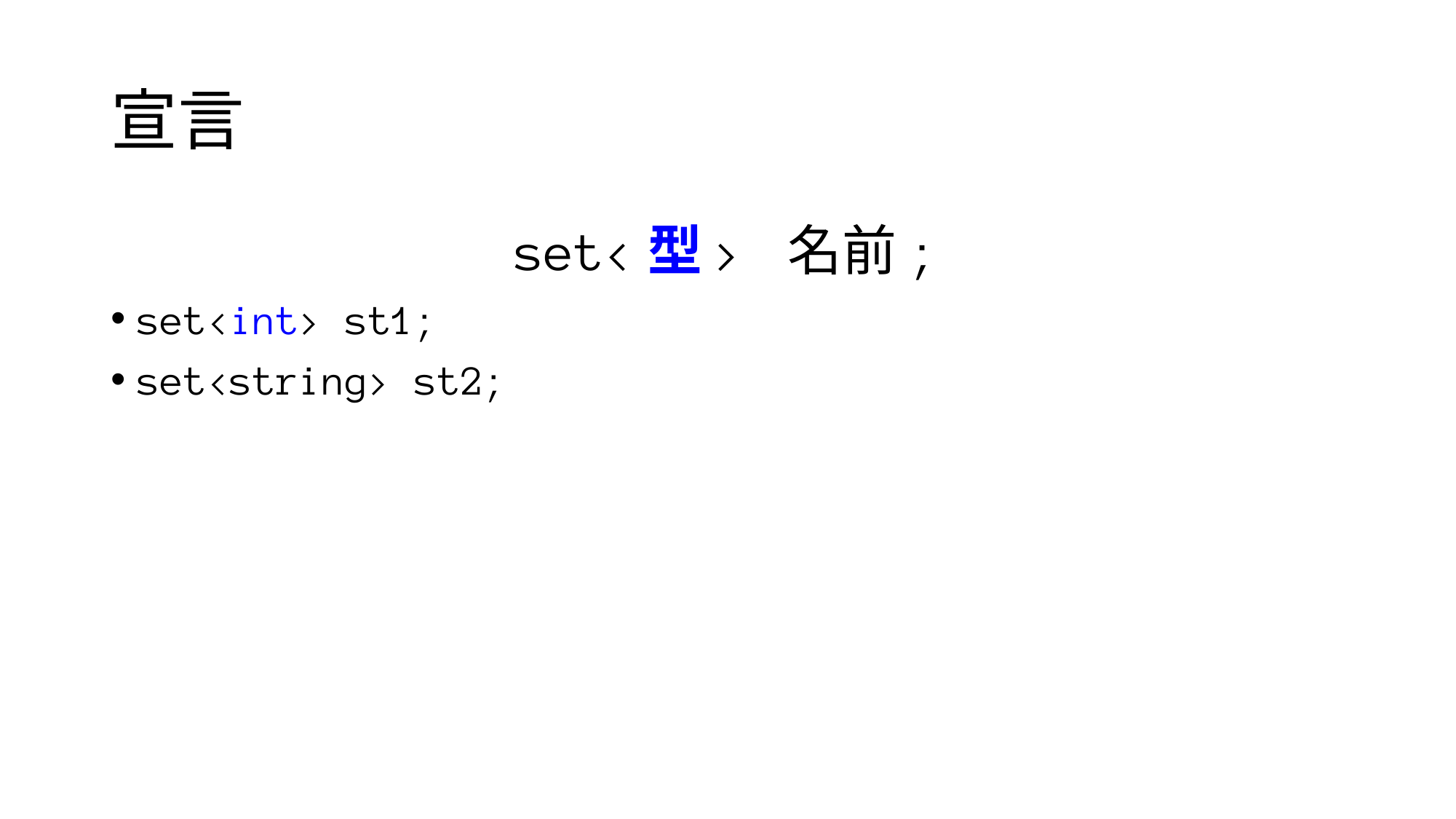

# 宣言
set<型> 名前;
set<int> st1;
set<string> st2;